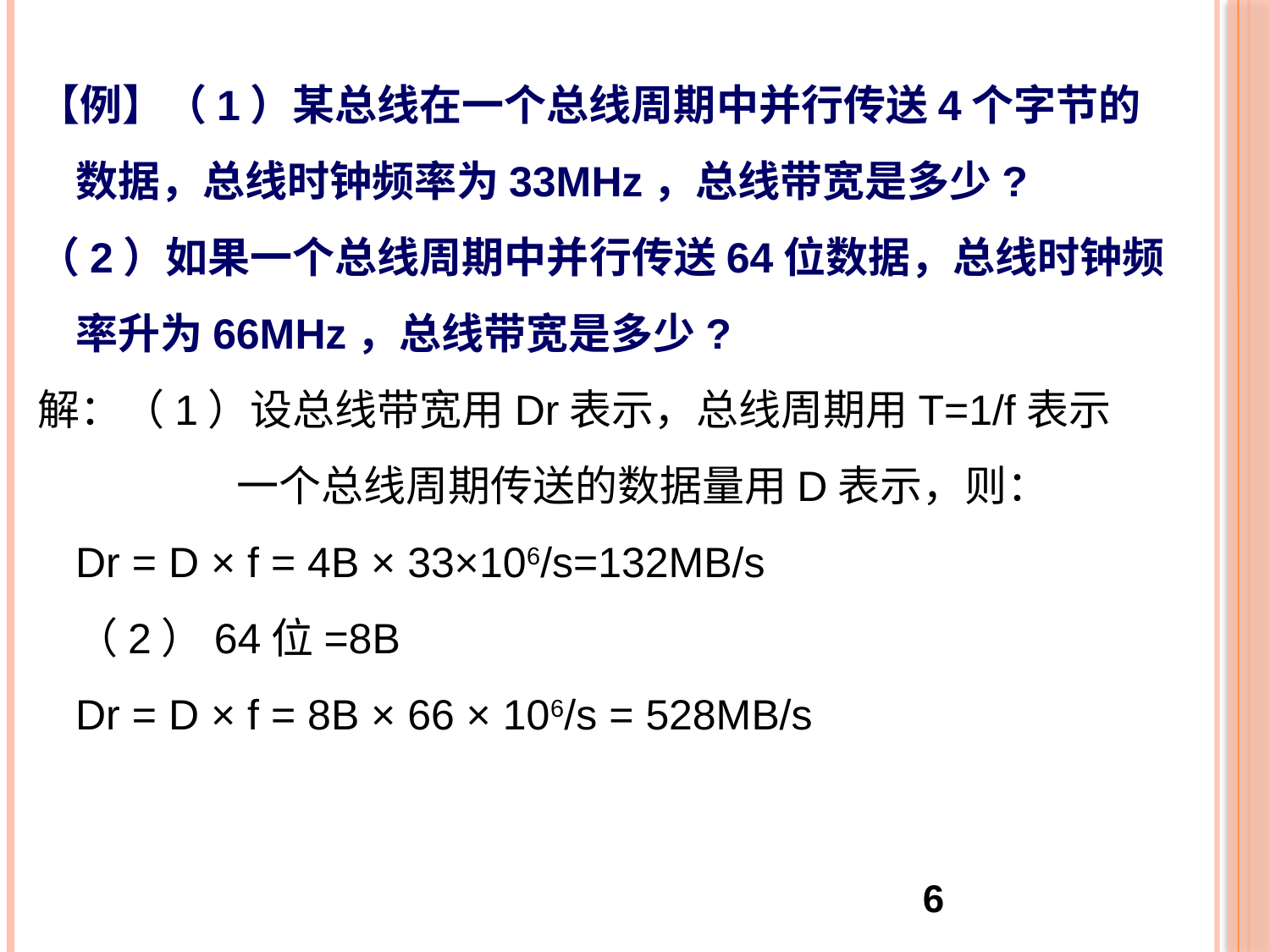

【例】（1）某总线在一个总线周期中并行传送4个字节的数据，总线时钟频率为33MHz，总线带宽是多少?
（2）如果一个总线周期中并行传送64位数据，总线时钟频率升为66MHz，总线带宽是多少?
解：（1）设总线带宽用Dr表示，总线周期用T=1/f表示
一个总线周期传送的数据量用D表示，则：
	Dr = D × f = 4B × 33×106/s=132MB/s
	（2）64位=8B
	Dr = D × f = 8B × 66 × 106/s = 528MB/s

6